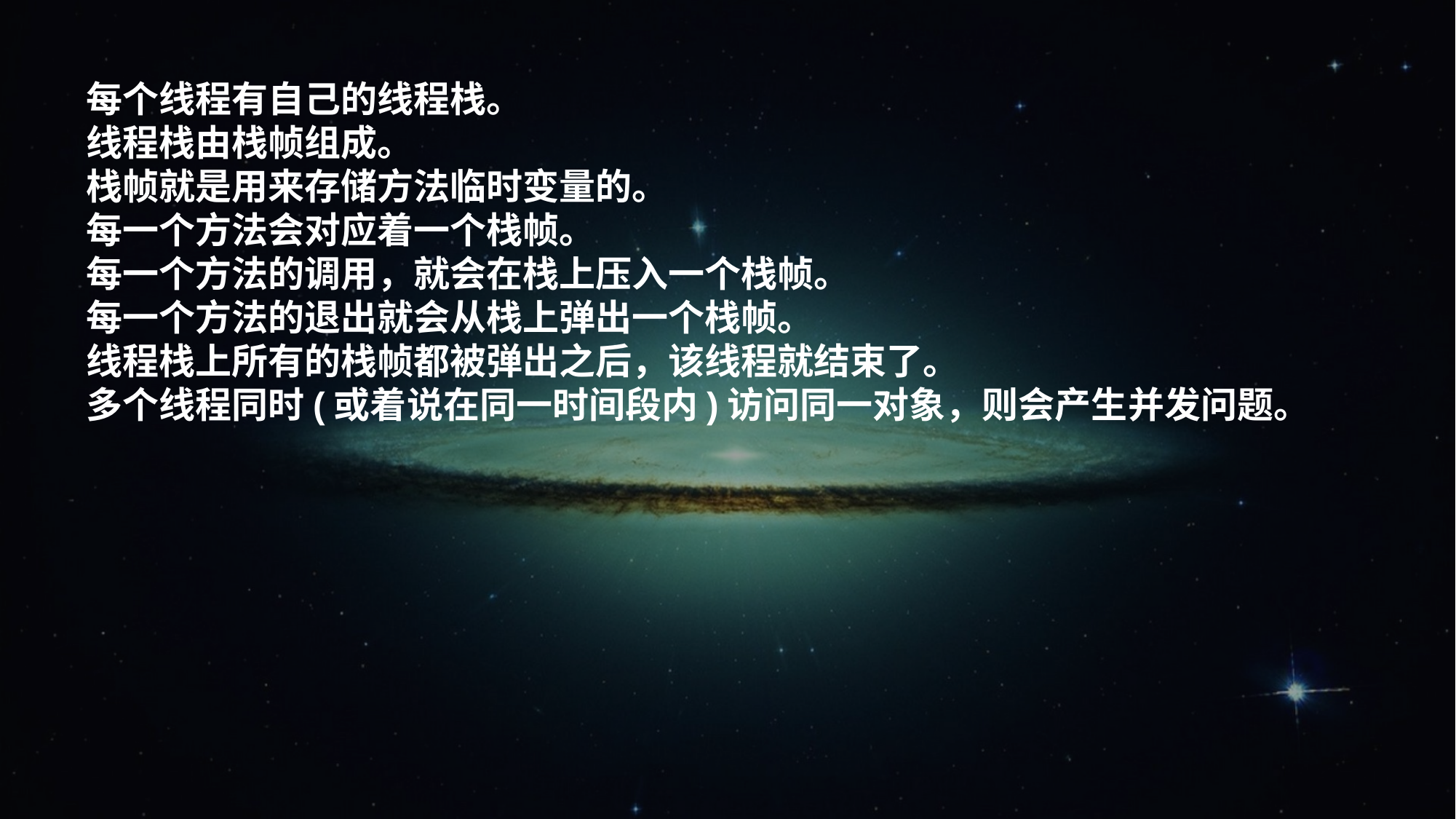

每个线程有自己的线程栈。
线程栈由栈帧组成。
栈帧就是用来存储方法临时变量的。
每一个方法会对应着一个栈帧。
每一个方法的调用，就会在栈上压入一个栈帧。
每一个方法的退出就会从栈上弹出一个栈帧。
线程栈上所有的栈帧都被弹出之后，该线程就结束了。
多个线程同时(或着说在同一时间段内)访问同一对象，则会产生并发问题。